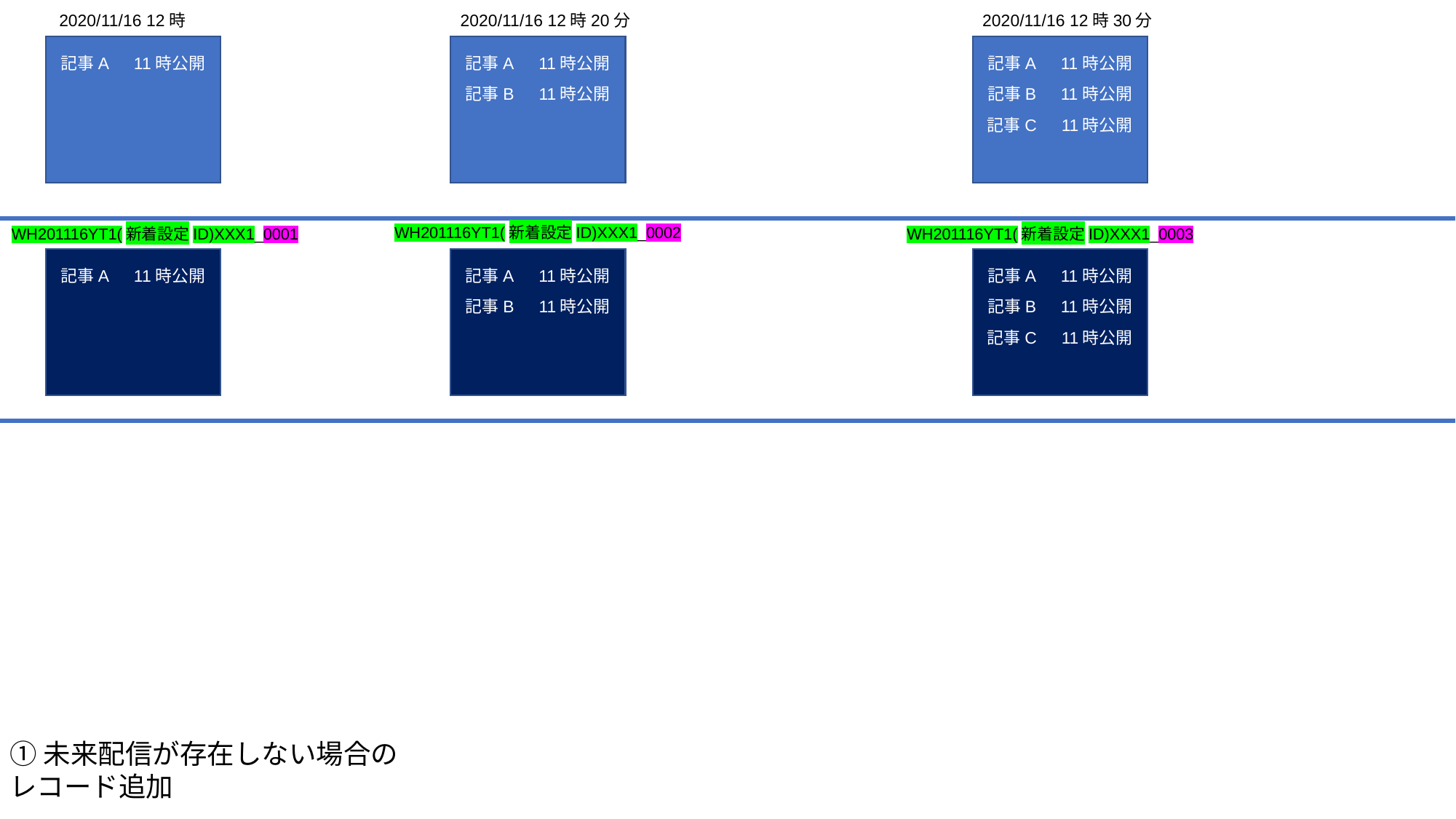

2020/11/16 12時
2020/11/16 12時20分

記事A　11時公開
記事B　11時公開
WH201116YT1(新着設定ID)XXX1_0002

記事A　11時公開
記事B　11時公開
2020/11/16 12時30分

記事A　11時公開
記事B　11時公開
記事C　11時公開
WH201116YT1(新着設定ID)XXX1_0003

記事A　11時公開
記事B　11時公開
記事C　11時公開

記事A　11時公開
WH201116YT1(新着設定ID)XXX1_0001

記事A　11時公開
①未来配信が存在しない場合の
レコード追加